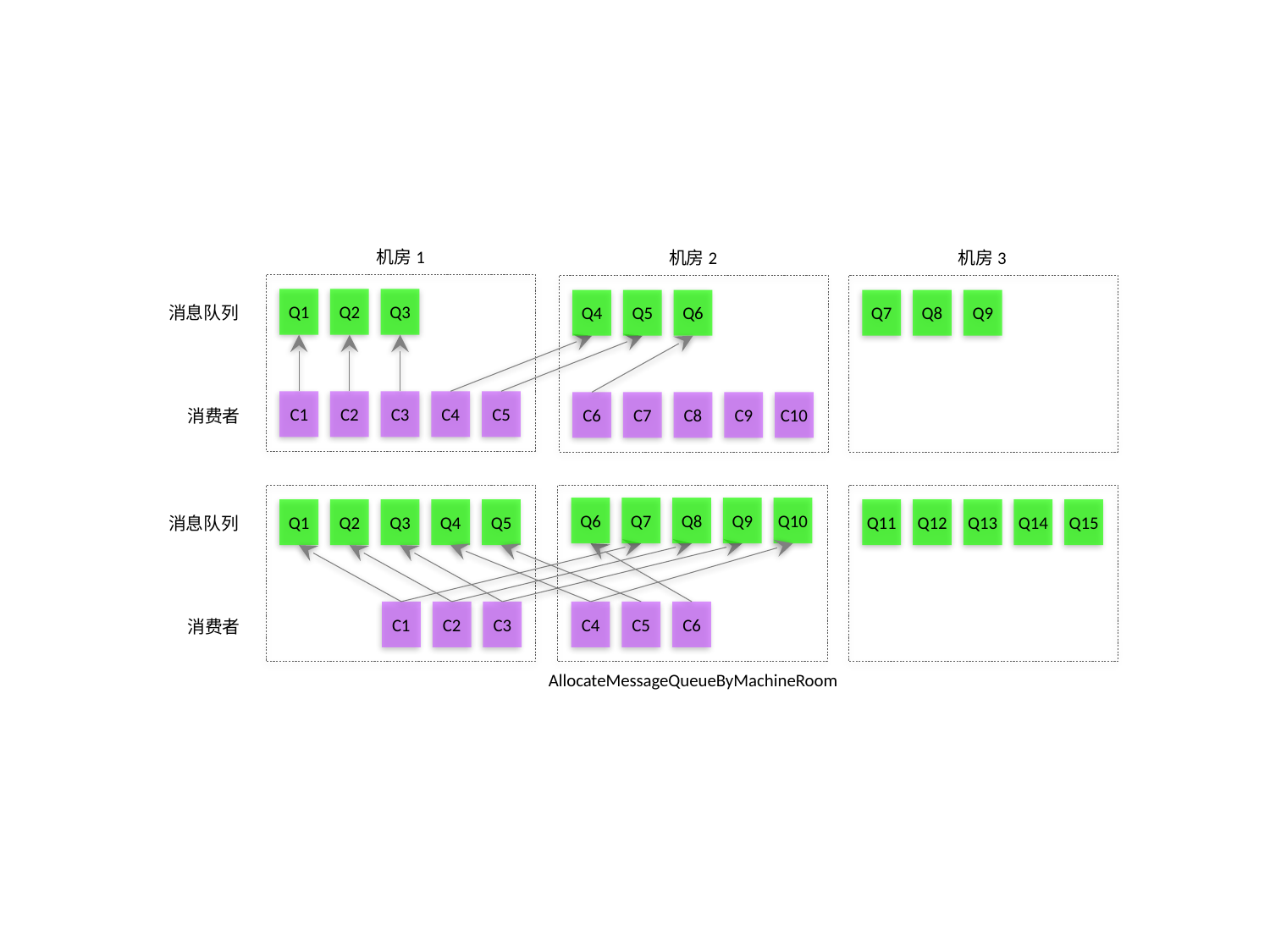

机房1
机房2
机房3

Q1
Q2
Q3
Q4
Q5
Q6
Q7
Q8
Q9
消息队列
C1
C2
C3
C4
C5
C6
C7
C8
C9
C10
消费者

Q6
Q7
Q8
Q9
Q10
Q1
Q2
Q3
Q4
Q5
Q11
Q12
Q13
Q14
Q15
消息队列
C1
C2
C3
C4
C5
C6
消费者
AllocateMessageQueueByMachineRoom